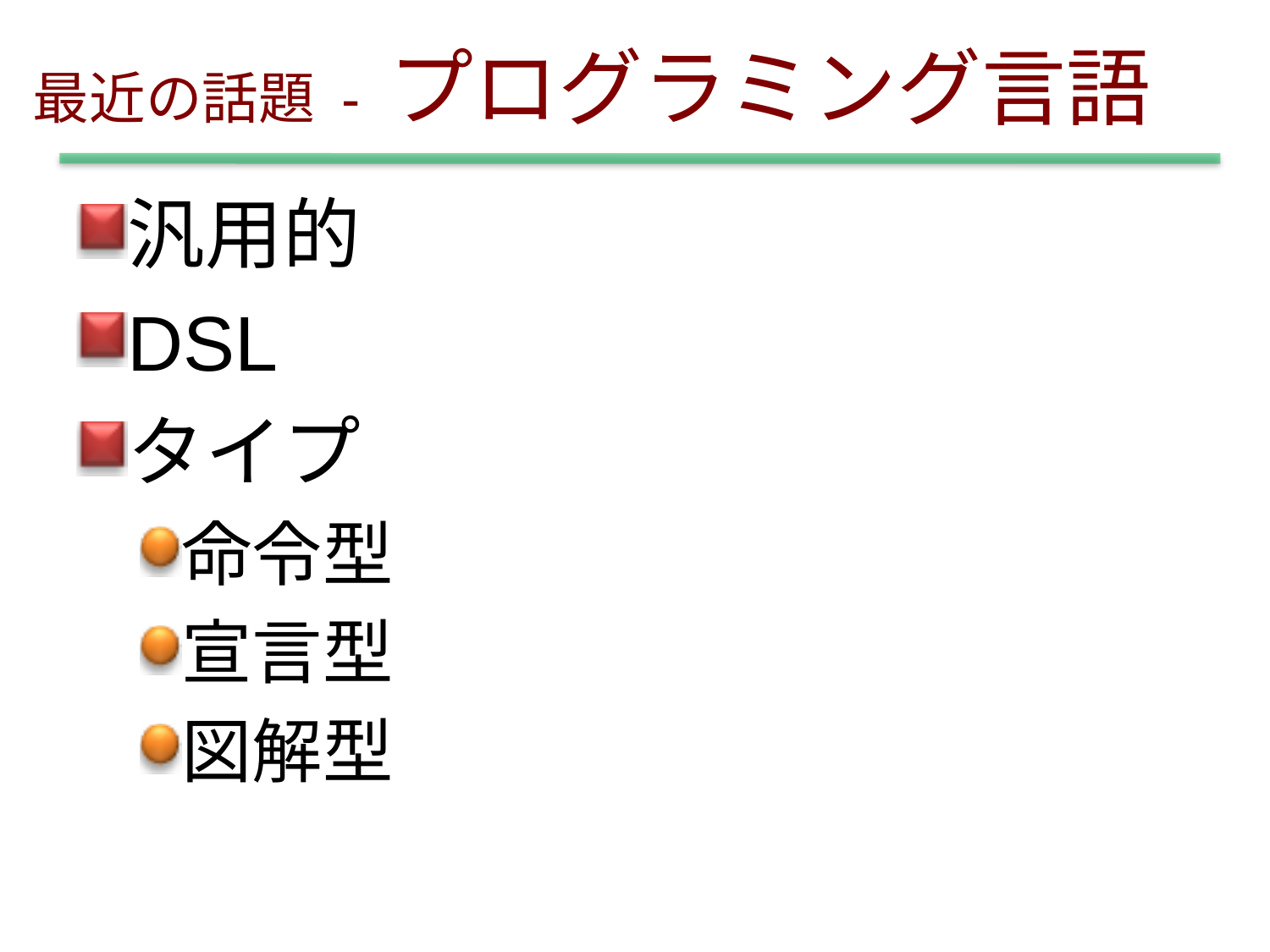

# 最近の話題 - プログラミング言語
汎用的
DSL
タイプ
命令型
宣言型
図解型